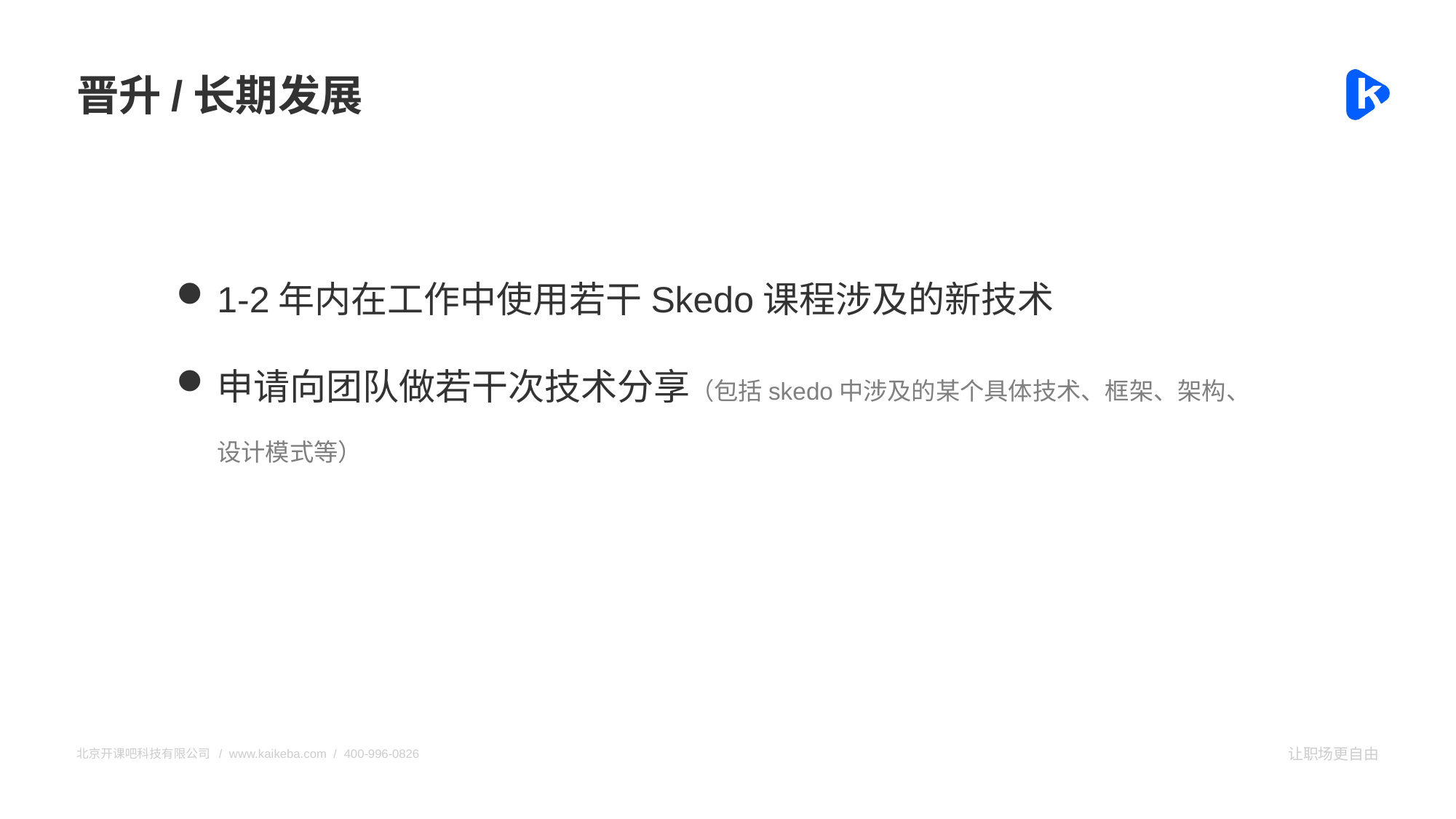

晋升/长期发展
1-2年内在工作中使用若干Skedo课程涉及的新技术
申请向团队做若干次技术分享（包括skedo中涉及的某个具体技术、框架、架构、设计模式等）